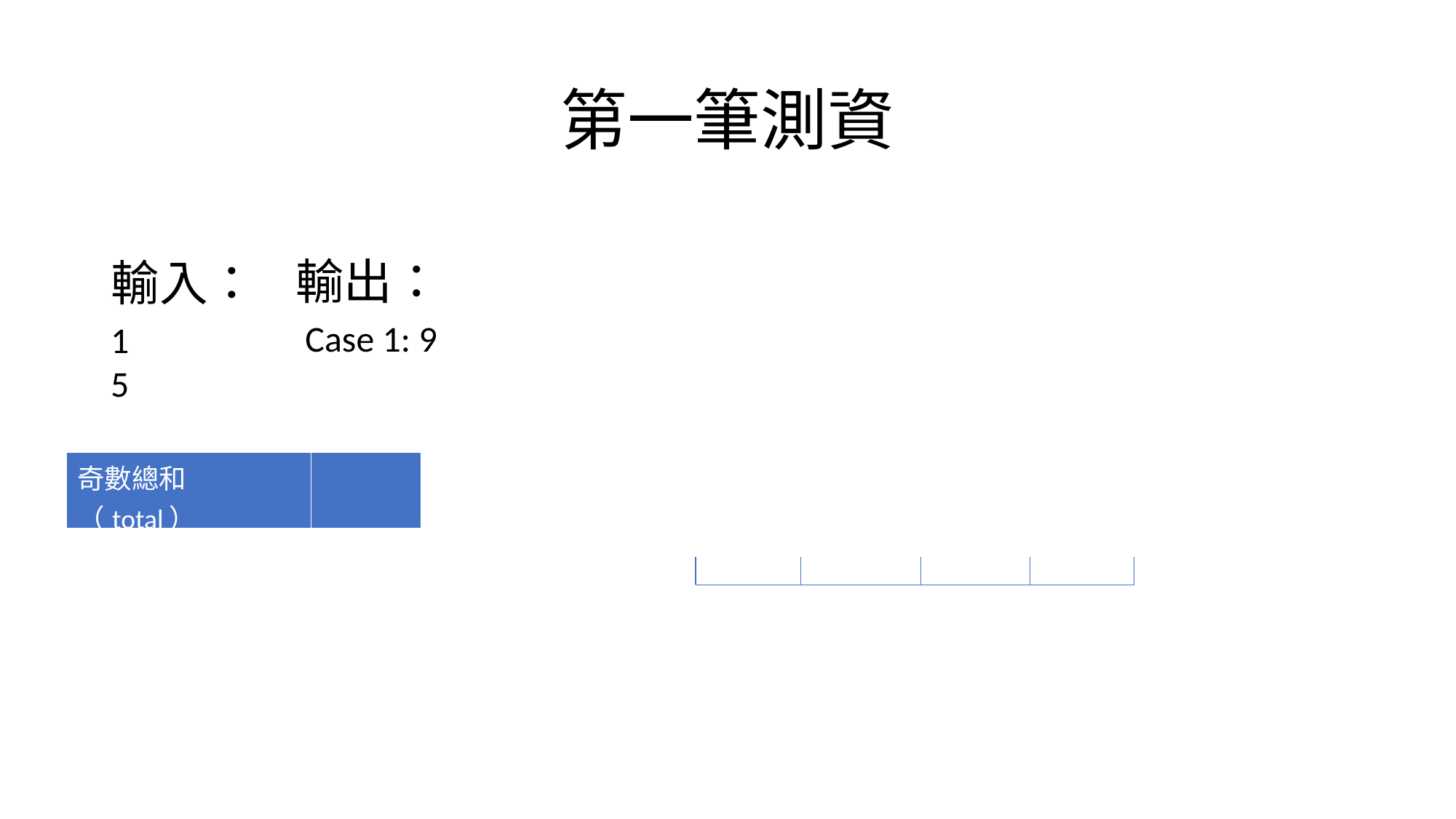

# 第一筆測資
輸出：
 Case 1: 9

輸入：

1
5
| 奇數總和（total） |  |
| --- | --- |